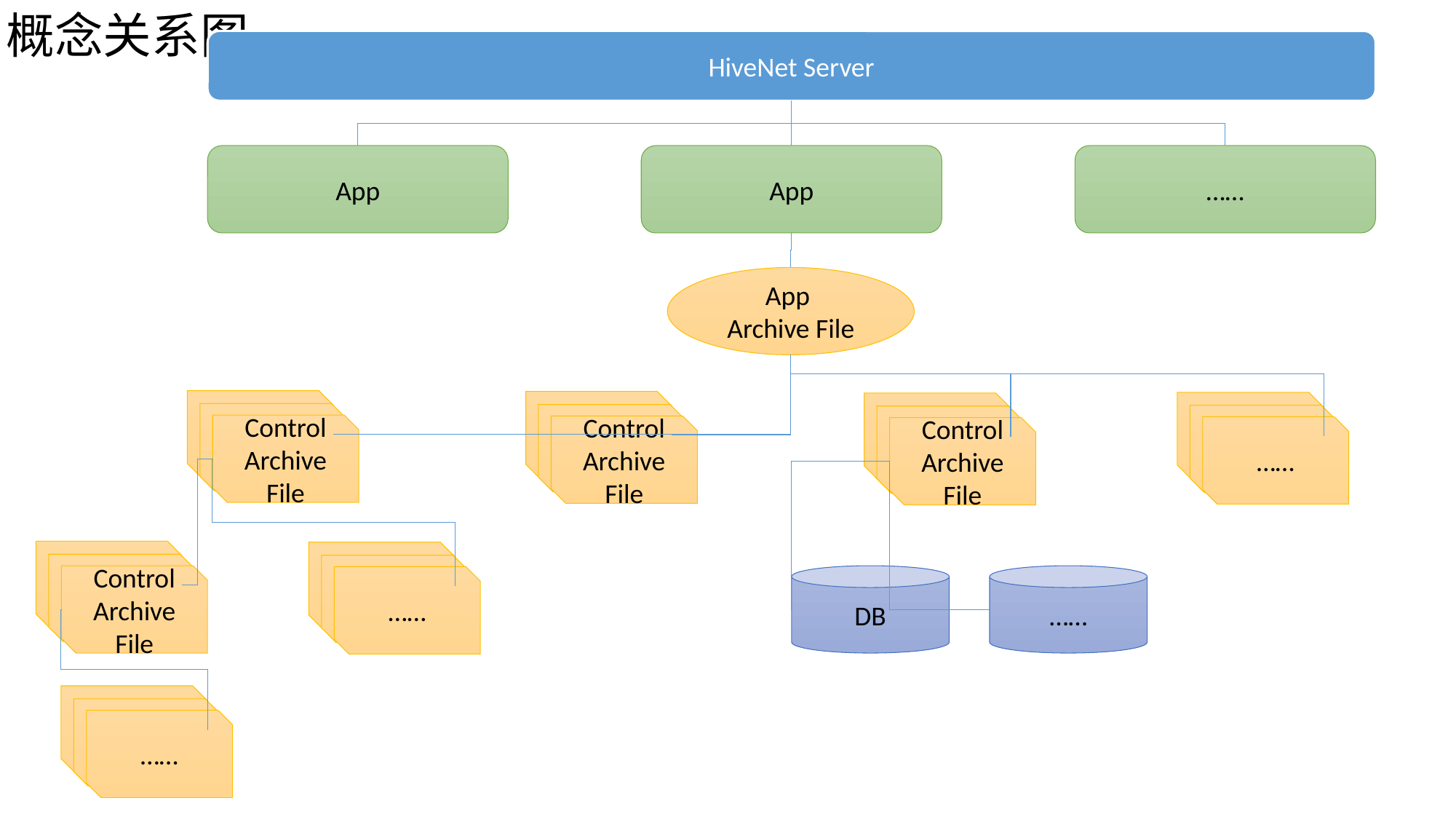

概念关系图
HiveNet Server
App
App
……
App
Archive File
Item-Control
Item-Control
Control Archive File
Item-Control
Item-Control
Control Archive File
Item-Control
Item-Control
……
Item-Control
Item-Control
Control Archive File
Item-Control
Item-Control
Control Archive File
Item-Control
Item-Control
……
DB
……
Item-Control
Item-Control
……